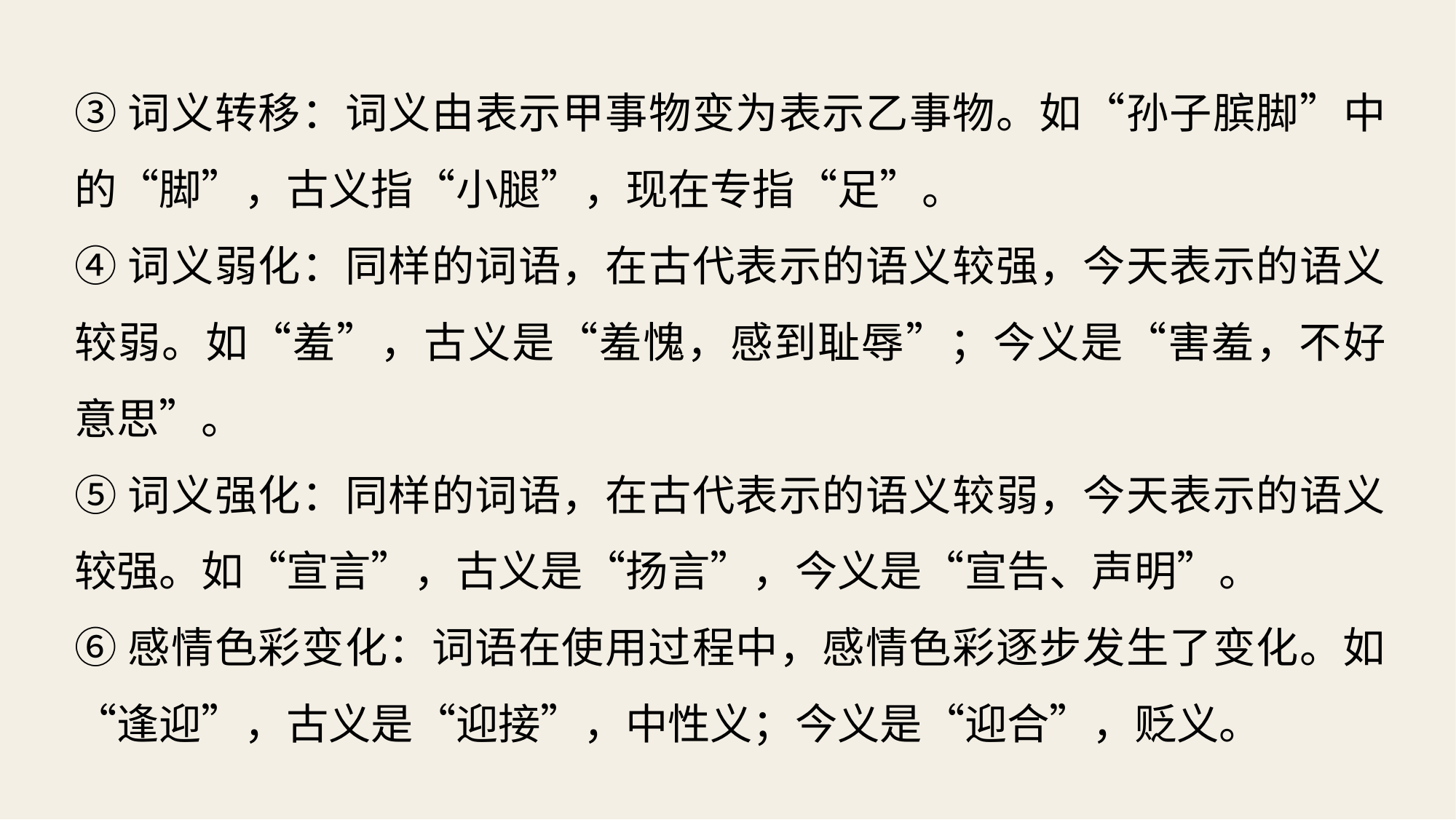

③词义转移：词义由表示甲事物变为表示乙事物。如“孙子膑脚”中的“脚”，古义指“小腿”，现在专指“足”。
④词义弱化：同样的词语，在古代表示的语义较强，今天表示的语义较弱。如“羞”，古义是“羞愧，感到耻辱”；今义是“害羞，不好意思”。
⑤词义强化：同样的词语，在古代表示的语义较弱，今天表示的语义较强。如“宣言”，古义是“扬言”，今义是“宣告、声明”。
⑥感情色彩变化：词语在使用过程中，感情色彩逐步发生了变化。如“逢迎”，古义是“迎接”，中性义；今义是“迎合”，贬义。